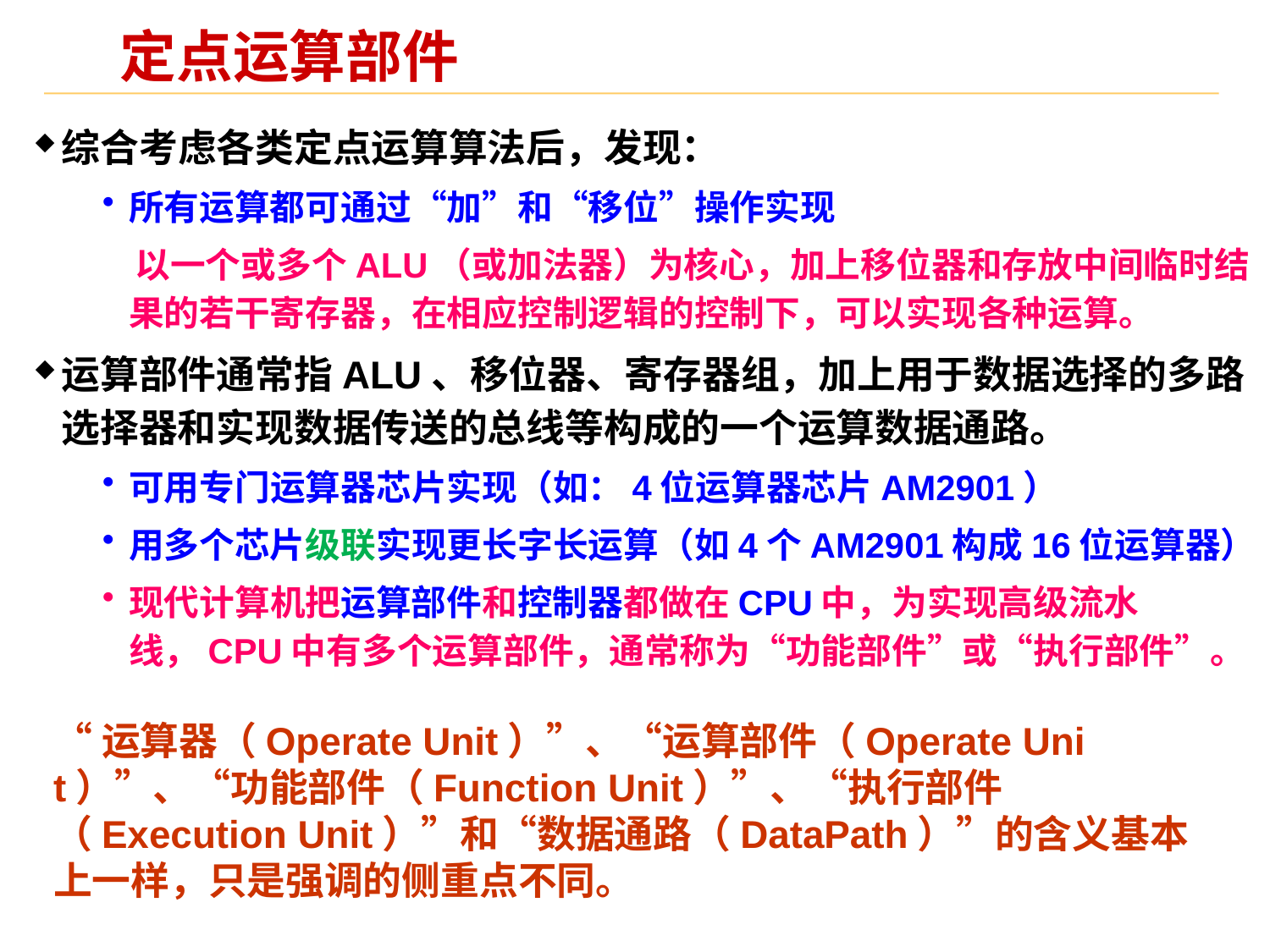

# 定点运算部件
综合考虑各类定点运算算法后，发现：
所有运算都可通过“加”和“移位”操作实现
   以一个或多个ALU（或加法器）为核心，加上移位器和存放中间临时结果的若干寄存器，在相应控制逻辑的控制下，可以实现各种运算。
运算部件通常指ALU、移位器、寄存器组，加上用于数据选择的多路选择器和实现数据传送的总线等构成的一个运算数据通路。
可用专门运算器芯片实现（如：4位运算器芯片AM2901）
用多个芯片级联实现更长字长运算（如4个AM2901构成16位运算器）
现代计算机把运算部件和控制器都做在CPU中，为实现高级流水线，CPU中有多个运算部件，通常称为“功能部件”或“执行部件”。
“运算器（Operate Unit）”、“运算部件（Operate Unit）”、“功能部件（Function Unit）”、“执行部件（Execution Unit）”和“数据通路（DataPath）”的含义基本上一样，只是强调的侧重点不同。
49